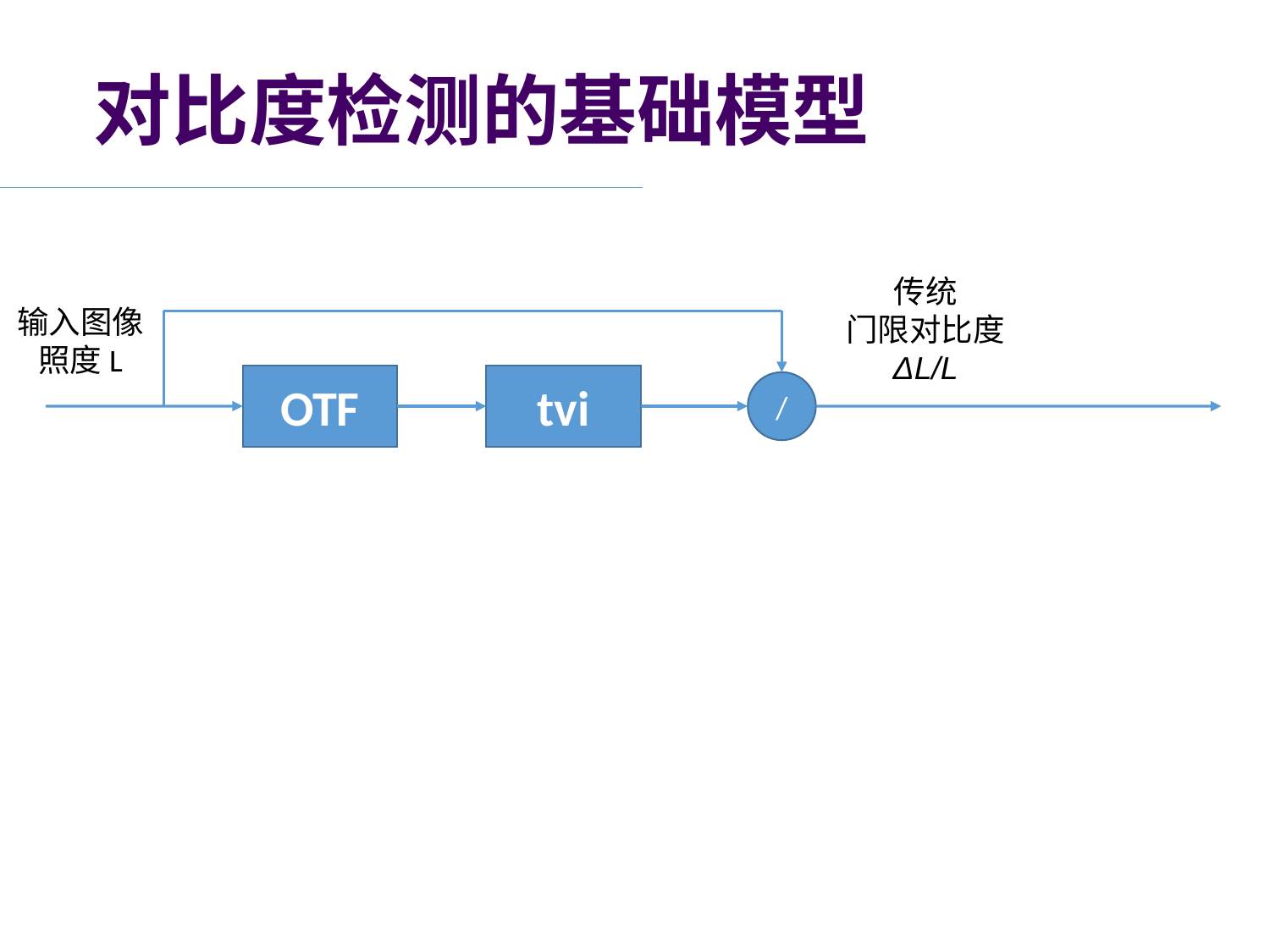

对比度检测的基础模型
传统
门限对比度
ΔL/L
输入图像
照度L
OTF
tvi
/